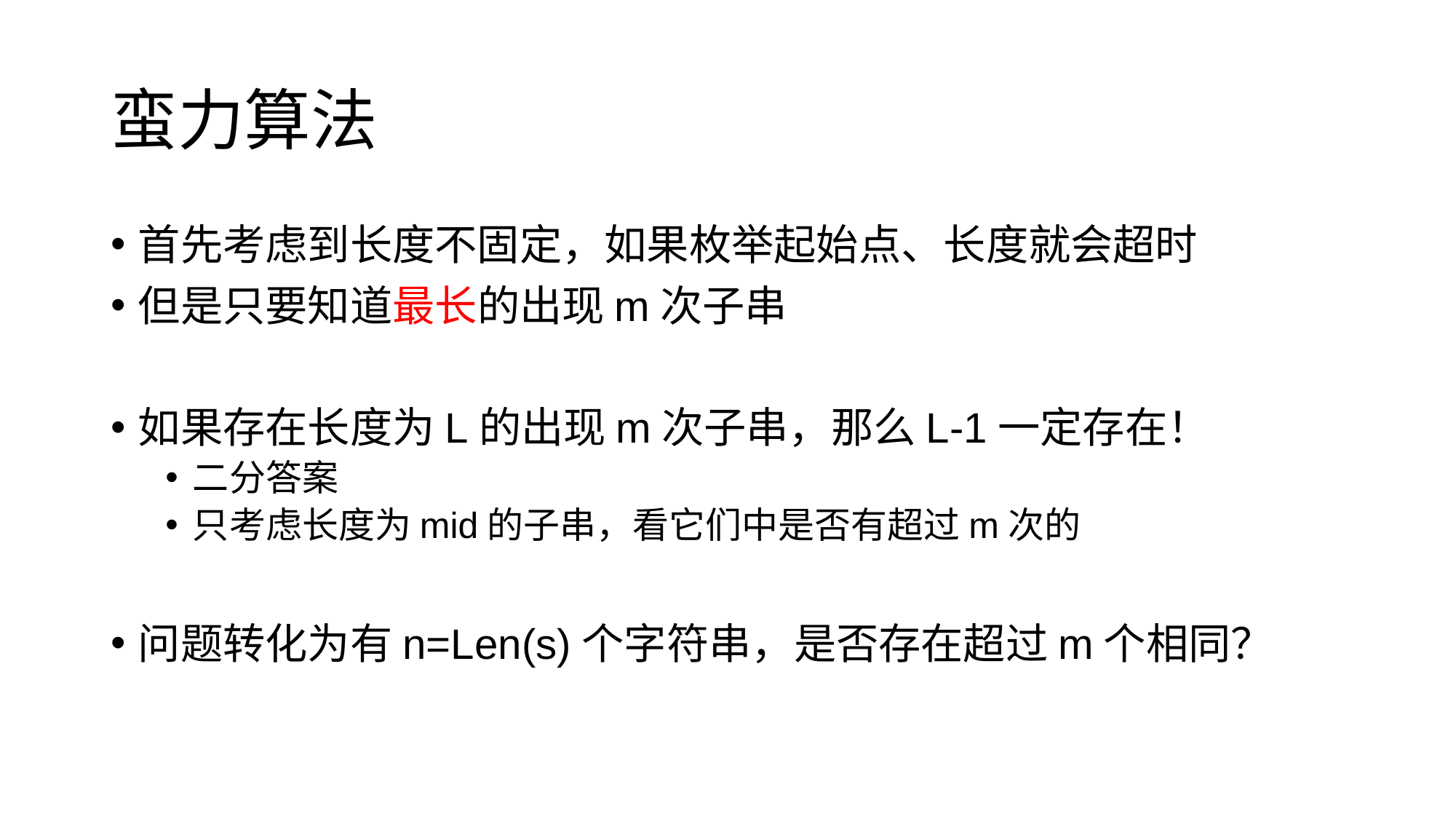

# 蛮力算法
首先考虑到长度不固定，如果枚举起始点、长度就会超时
但是只要知道最长的出现m次子串

如果存在长度为L的出现m次子串，那么L-1一定存在！
二分答案
只考虑长度为mid的子串，看它们中是否有超过m次的

问题转化为有n=Len(s)个字符串，是否存在超过m个相同？